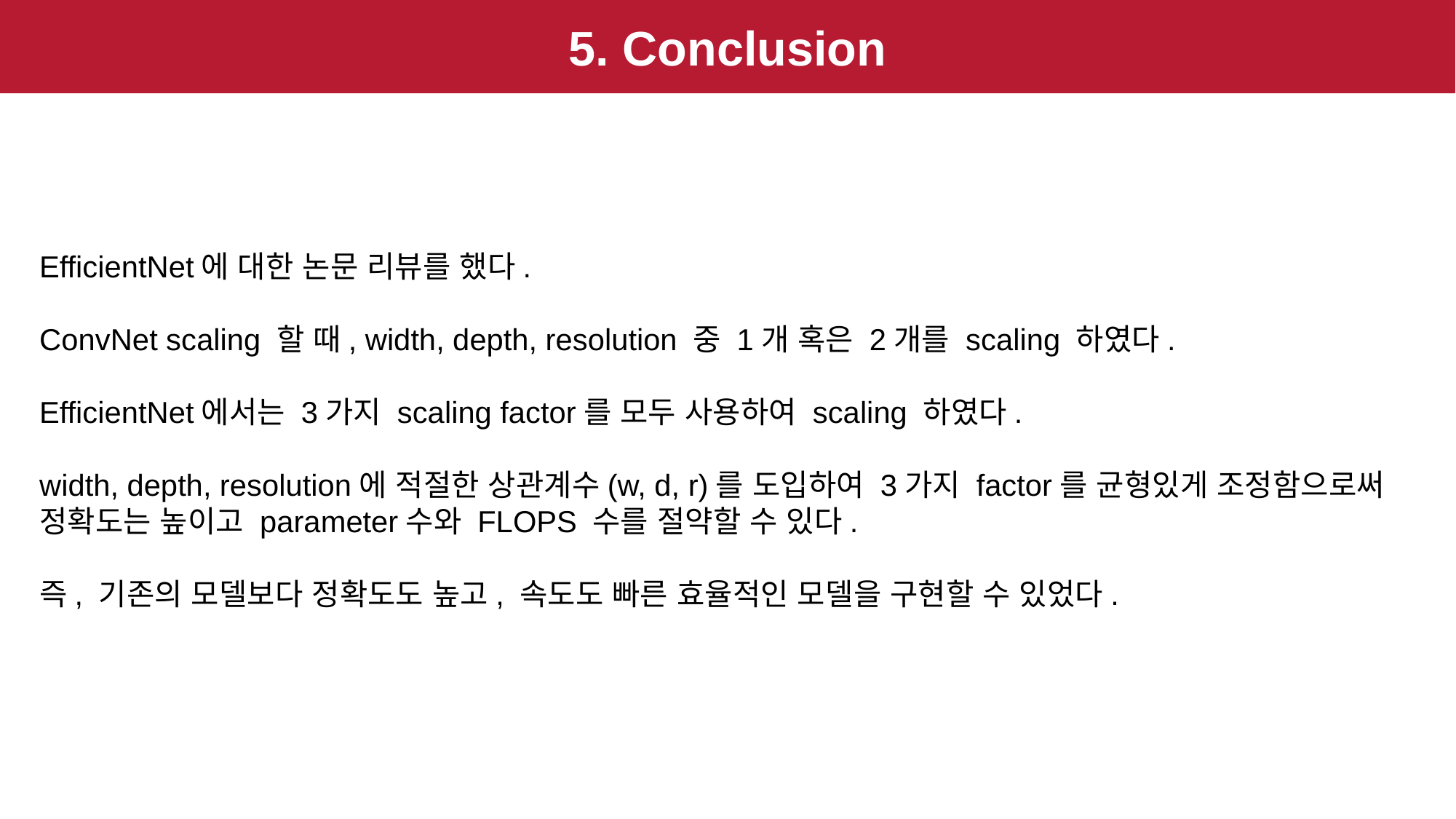

# 5. Conclusion
EfficientNet에 대한 논문 리뷰를 했다.

ConvNet scaling 할 때, width, depth, resolution 중 1개 혹은 2개를 scaling 하였다.

EfficientNet에서는 3가지 scaling factor를 모두 사용하여 scaling 하였다.

width, depth, resolution에 적절한 상관계수(w, d, r)를 도입하여 3가지 factor를 균형있게 조정함으로써
정확도는 높이고 parameter수와 FLOPS 수를 절약할 수 있다.

즉, 기존의 모델보다 정확도도 높고, 속도도 빠른 효율적인 모델을 구현할 수 있었다.